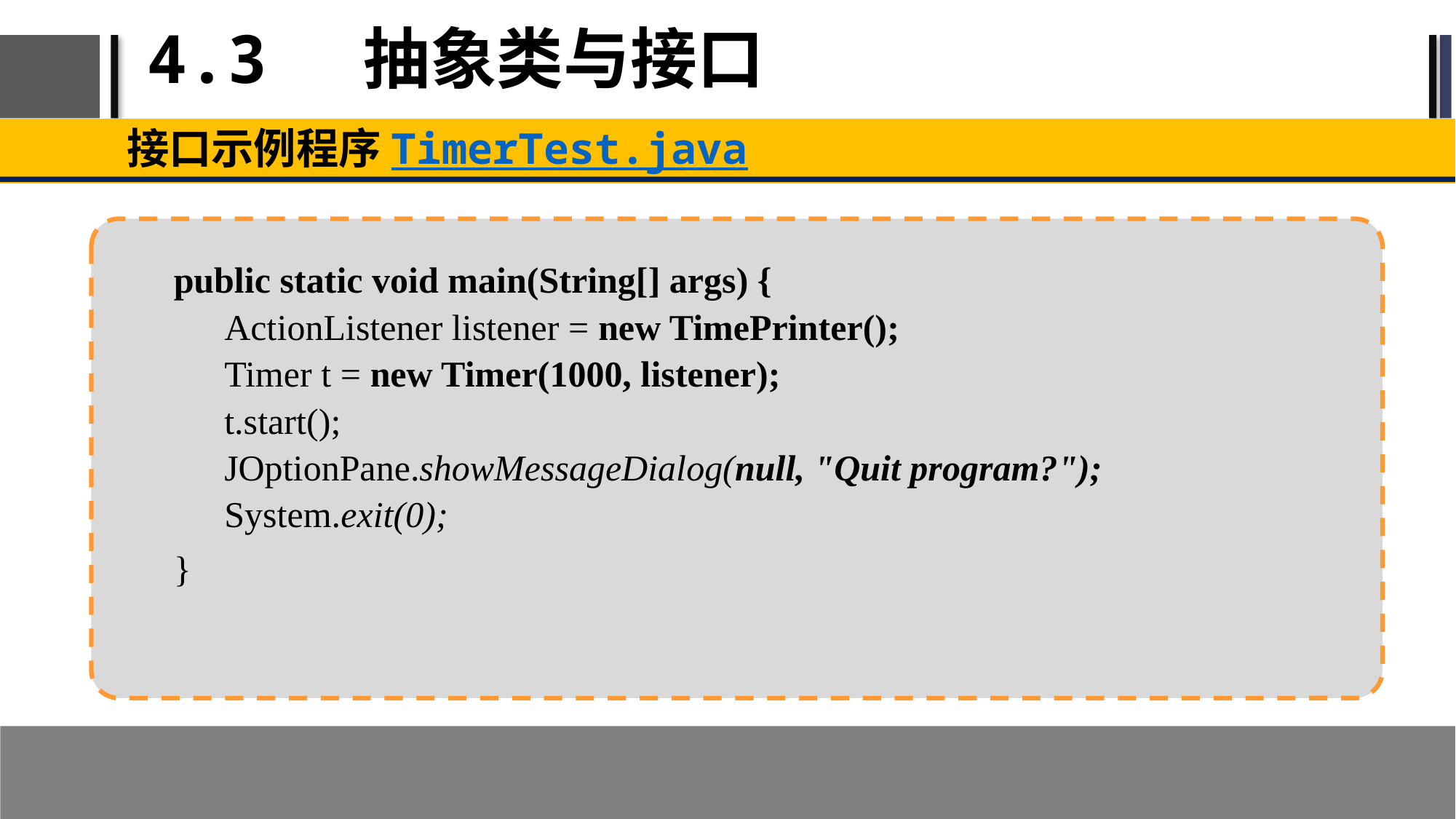

# 4.3  抽象类与接口
接口示例程序TimerTest.java

public static void main(String[] args) {
ActionListener listener = new TimePrinter();
Timer t = new Timer(1000, listener);
t.start();
JOptionPane.showMessageDialog(null, "Quit program?");
System.exit(0);
}